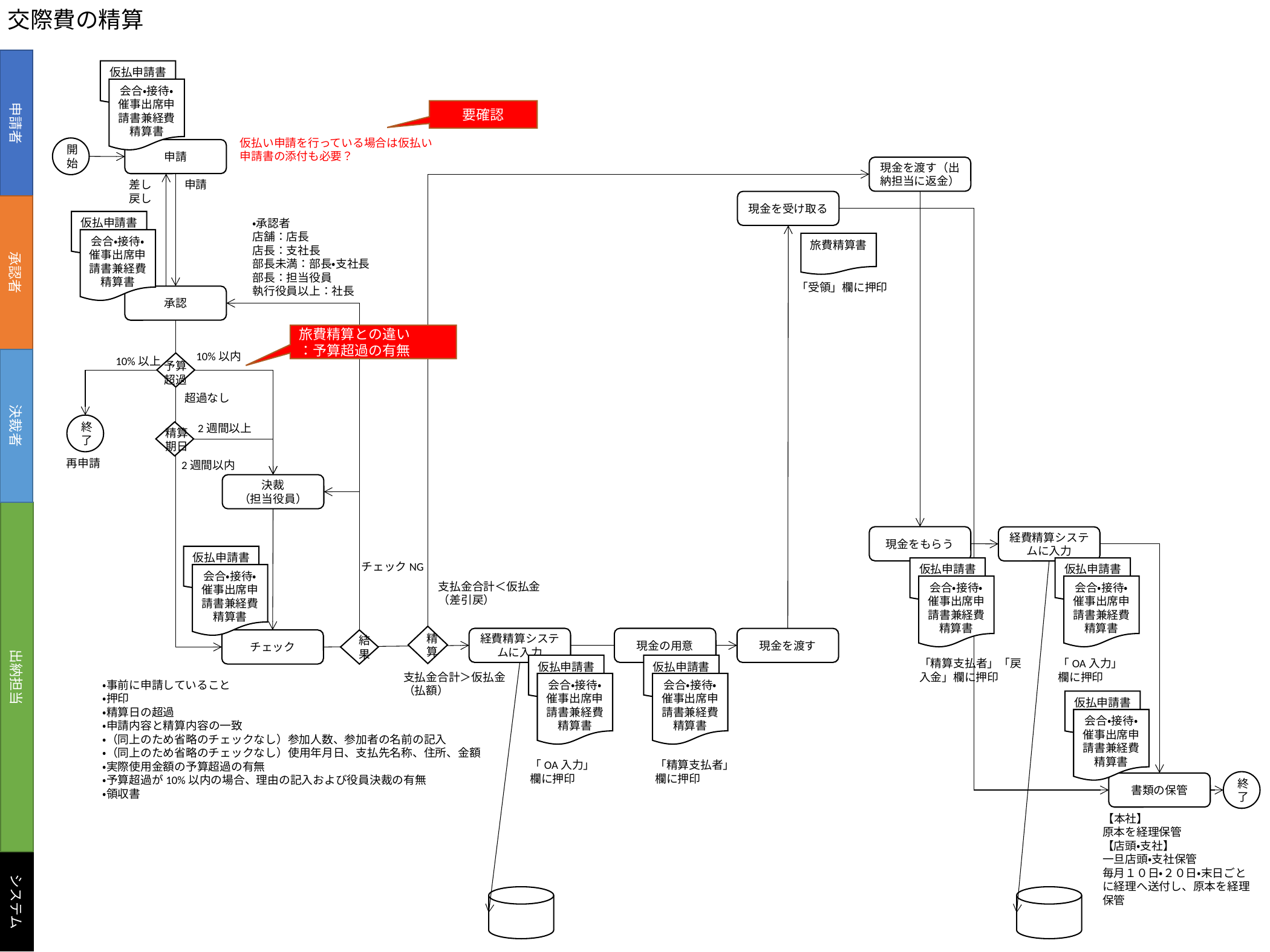

交際費の精算
申請者
仮払申請書
会合・接待・催事出席申請書兼経費精算書
要確認
仮払い申請を行っている場合は仮払い申請書の添付も必要？
開始
申請
現金を渡す（出納担当に返金）
差し戻し
申請
現金を受け取る
承認者
仮払申請書
・承認者
店舗：店長
店長：支社長
部長未満：部長・支社長
部長：担当役員
執行役員以上：社長
会合・接待・催事出席申請書兼経費精算書
旅費精算書
「受領」欄に押印
承認
旅費精算との違い
：予算超過の有無
10%以内
決裁者
10%以上

予算超過
超過なし
終了
2週間以上
精算期日

再申請
2週間以内
決裁
（担当役員）
出納担当
現金をもらう
経費精算システムに入力
仮払申請書
チェックNG
仮払申請書
仮払申請書
会合・接待・催事出席申請書兼経費精算書
支払金合計＜仮払金
（差引戻）
会合・接待・催事出席申請書兼経費精算書
会合・接待・催事出席申請書兼経費精算書
精算
経費精算システムに入力
現金の用意
現金を渡す
結果
チェック
「精算支払者」「戻入金」欄に押印
「OA入力」欄に押印
仮払申請書
仮払申請書
支払金合計＞仮払金
（払額）
・事前に申請していること
・押印
・精算日の超過
・申請内容と精算内容の一致
・（同上のため省略のチェックなし）参加人数、参加者の名前の記入
・（同上のため省略のチェックなし）使用年月日、支払先名称、住所、金額
・実際使用金額の予算超過の有無
・予算超過が10%以内の場合、理由の記入および役員決裁の有無
・領収書
会合・接待・催事出席申請書兼経費精算書
会合・接待・催事出席申請書兼経費精算書
仮払申請書
会合・接待・催事出席申請書兼経費精算書
「OA入力」欄に押印
「精算支払者」欄に押印
終了
書類の保管
【本社】
原本を経理保管
【店頭・支社】
一旦店頭・支社保管
毎月１０日・２０日・末日ごとに経理へ送付し、原本を経理保管
システム